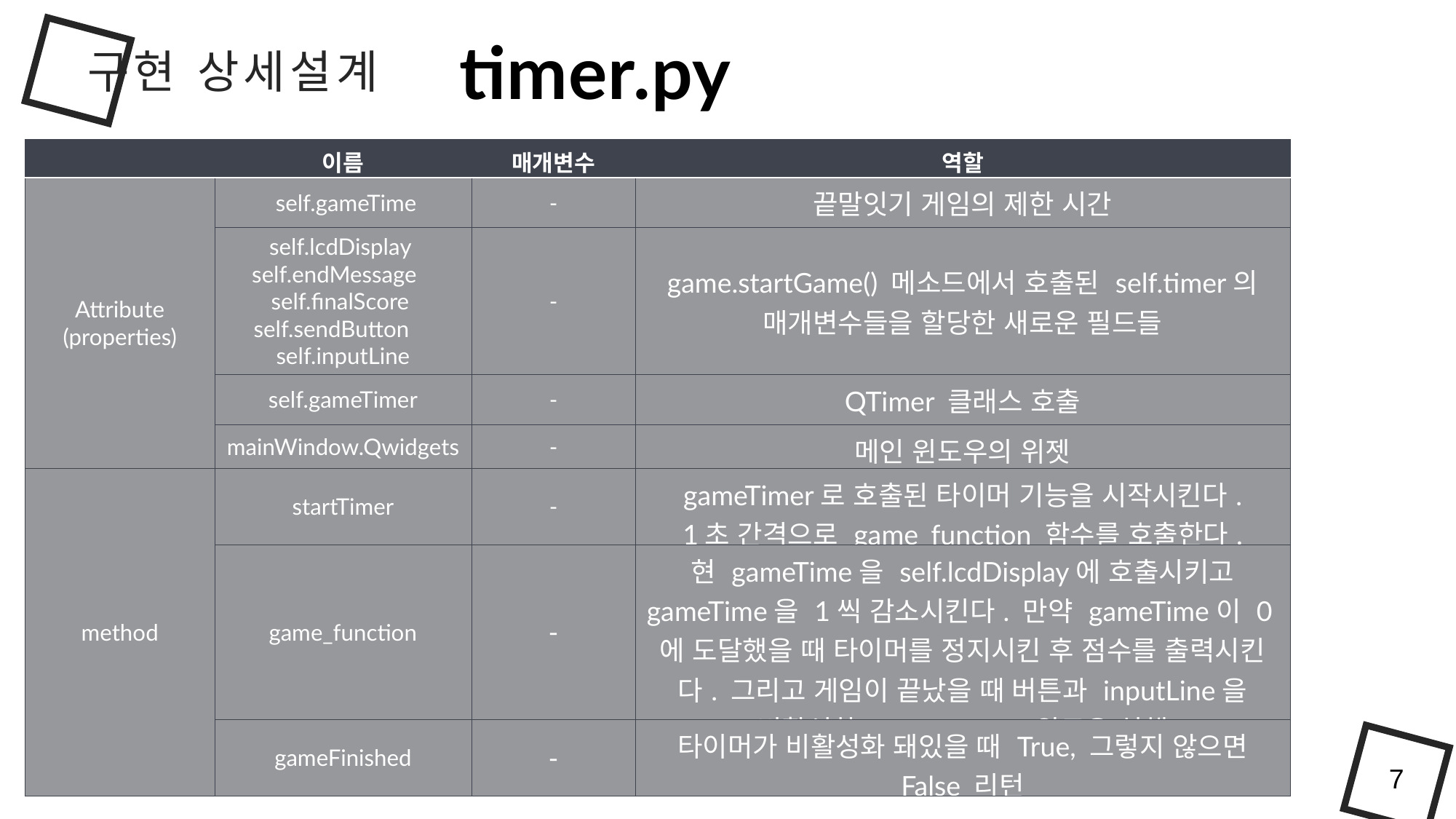

timer.py

구현 상세설계
|  | 이름 | 매개변수 | 역할 |
| --- | --- | --- | --- |
| Attribute (properties) | self.gameTime | - | 끝말잇기 게임의 제한 시간 |
|  | self.lcdDisplay self.endMessage self.finalScore self.sendButton self.inputLine | - | game.startGame() 메소드에서 호출된 self.timer의 매개변수들을 할당한 새로운 필드들 |
|  | self.gameTimer | - | QTimer 클래스 호출 |
|  | mainWindow.Qwidgets | - | 메인 윈도우의 위젯 |
| method | startTimer | - | gameTimer로 호출된 타이머 기능을 시작시킨다. 1초 간격으로 game\_function 함수를 호출한다. |
|  | game\_function | - | 현 gameTime을 self.lcdDisplay에 호출시키고 gameTime을 1씩 감소시킨다. 만약 gameTime이 0에 도달했을 때 타이머를 정지시킨 후 점수를 출력시킨다. 그리고 게임이 끝났을 때 버튼과 inputLine을 비활성화 & RankInput 윈도우 실행 |
|  | gameFinished | - | 타이머가 비활성화 돼있을 때 True, 그렇지 않으면 False 리턴 |